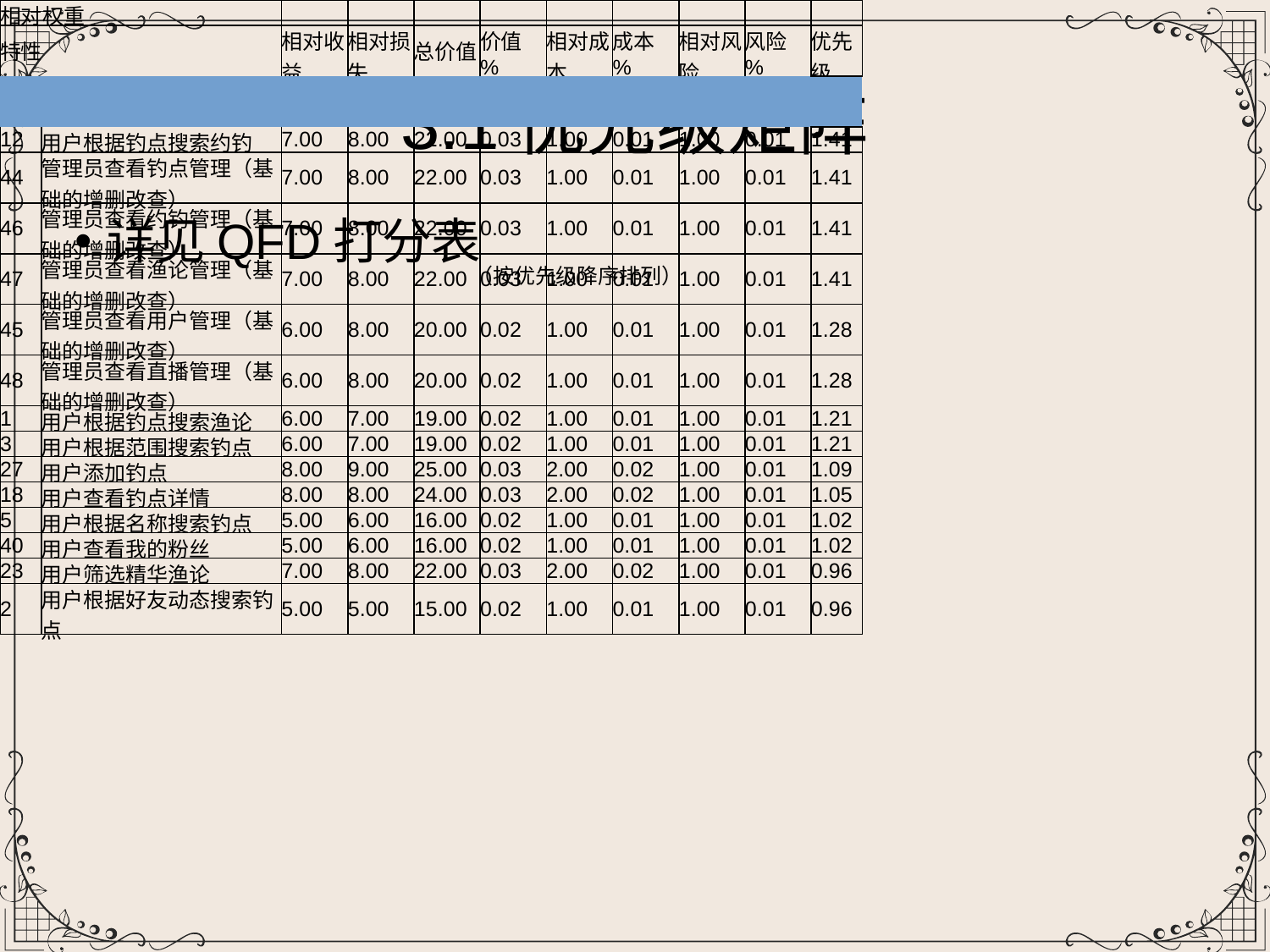

3.1优先级矩阵
详见QFD打分表
（按优先级降序排列）
| 相对权重 |  |  |  |  |  |  |  |  |  |  |
| --- | --- | --- | --- | --- | --- | --- | --- | --- | --- | --- |
| 特性 |  | 相对收益 | 相对损失 | 总价值 | 价值% | 相对成本 | 成本% | 相对风险 | 风险% | 优先级 |
|  |  |  |  |  |  |  |  |  |  |  |
| 12 | 用户根据钓点搜索约钓 | 7.00 | 8.00 | 22.00 | 0.03 | 1.00 | 0.01 | 1.00 | 0.01 | 1.41 |
| 44 | 管理员查看钓点管理（基础的增删改查） | 7.00 | 8.00 | 22.00 | 0.03 | 1.00 | 0.01 | 1.00 | 0.01 | 1.41 |
| 46 | 管理员查看约钓管理（基础的增删改查） | 7.00 | 8.00 | 22.00 | 0.03 | 1.00 | 0.01 | 1.00 | 0.01 | 1.41 |
| 47 | 管理员查看渔论管理（基础的增删改查） | 7.00 | 8.00 | 22.00 | 0.03 | 1.00 | 0.01 | 1.00 | 0.01 | 1.41 |
| 45 | 管理员查看用户管理（基础的增删改查） | 6.00 | 8.00 | 20.00 | 0.02 | 1.00 | 0.01 | 1.00 | 0.01 | 1.28 |
| 48 | 管理员查看直播管理（基础的增删改查） | 6.00 | 8.00 | 20.00 | 0.02 | 1.00 | 0.01 | 1.00 | 0.01 | 1.28 |
| 1 | 用户根据钓点搜索渔论 | 6.00 | 7.00 | 19.00 | 0.02 | 1.00 | 0.01 | 1.00 | 0.01 | 1.21 |
| 3 | 用户根据范围搜索钓点 | 6.00 | 7.00 | 19.00 | 0.02 | 1.00 | 0.01 | 1.00 | 0.01 | 1.21 |
| 27 | 用户添加钓点 | 8.00 | 9.00 | 25.00 | 0.03 | 2.00 | 0.02 | 1.00 | 0.01 | 1.09 |
| 18 | 用户查看钓点详情 | 8.00 | 8.00 | 24.00 | 0.03 | 2.00 | 0.02 | 1.00 | 0.01 | 1.05 |
| 5 | 用户根据名称搜索钓点 | 5.00 | 6.00 | 16.00 | 0.02 | 1.00 | 0.01 | 1.00 | 0.01 | 1.02 |
| 40 | 用户查看我的粉丝 | 5.00 | 6.00 | 16.00 | 0.02 | 1.00 | 0.01 | 1.00 | 0.01 | 1.02 |
| 23 | 用户筛选精华渔论 | 7.00 | 8.00 | 22.00 | 0.03 | 2.00 | 0.02 | 1.00 | 0.01 | 0.96 |
| 2 | 用户根据好友动态搜索钓点 | 5.00 | 5.00 | 15.00 | 0.02 | 1.00 | 0.01 | 1.00 | 0.01 | 0.96 |
| 4 | 用户根据热度搜索钓点 | 5.00 | 4.00 | 14.00 | 0.02 | 1.00 | 0.01 | 1.00 | 0.01 | 0.89 |